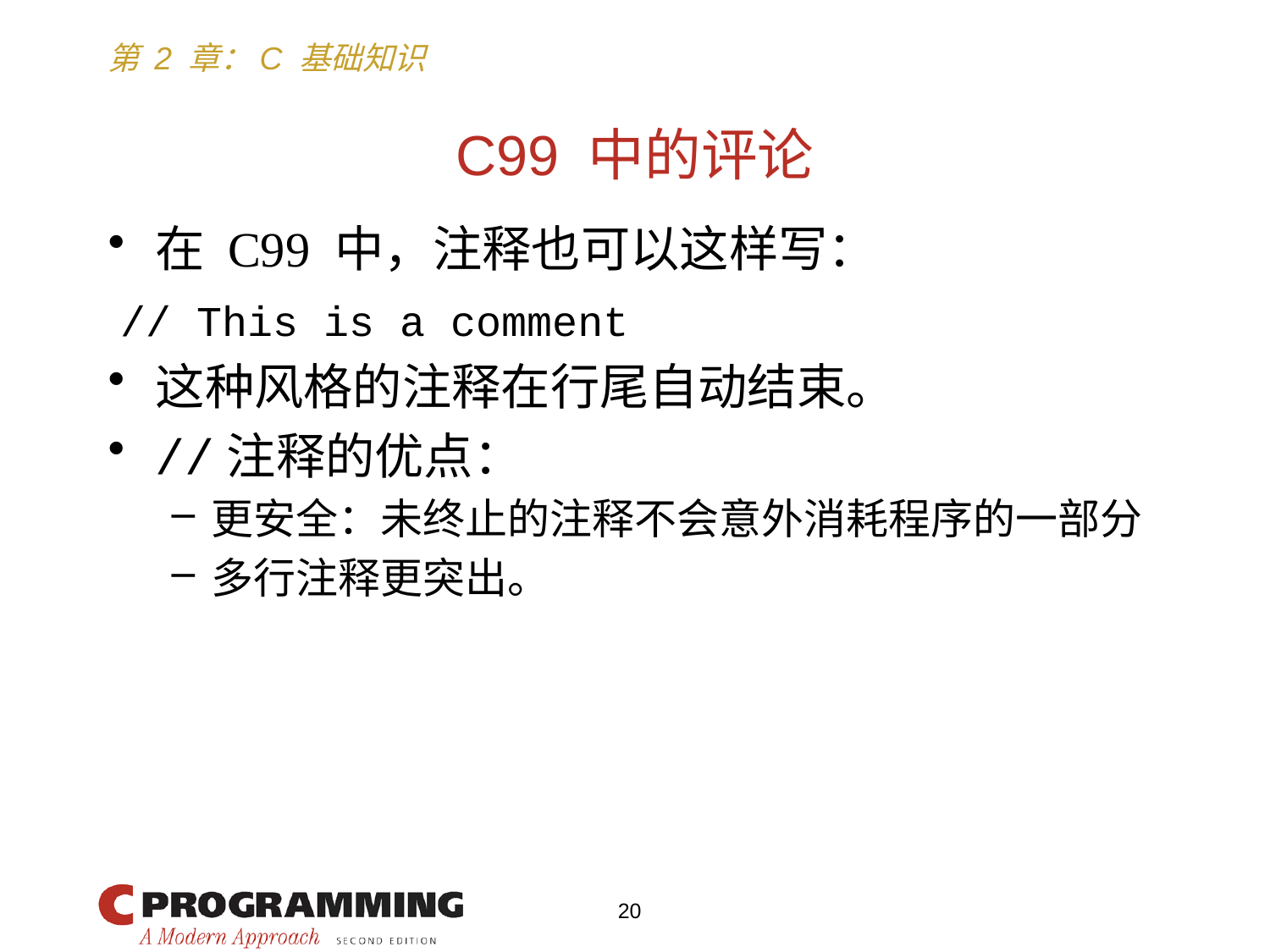

# C99 中的评论
在 C99 中，注释也可以这样写：
 // This is a comment
这种风格的注释在行尾自动结束。
//注释的优点：
更安全：未终止的注释不会意外消耗程序的一部分
多行注释更突出。

20